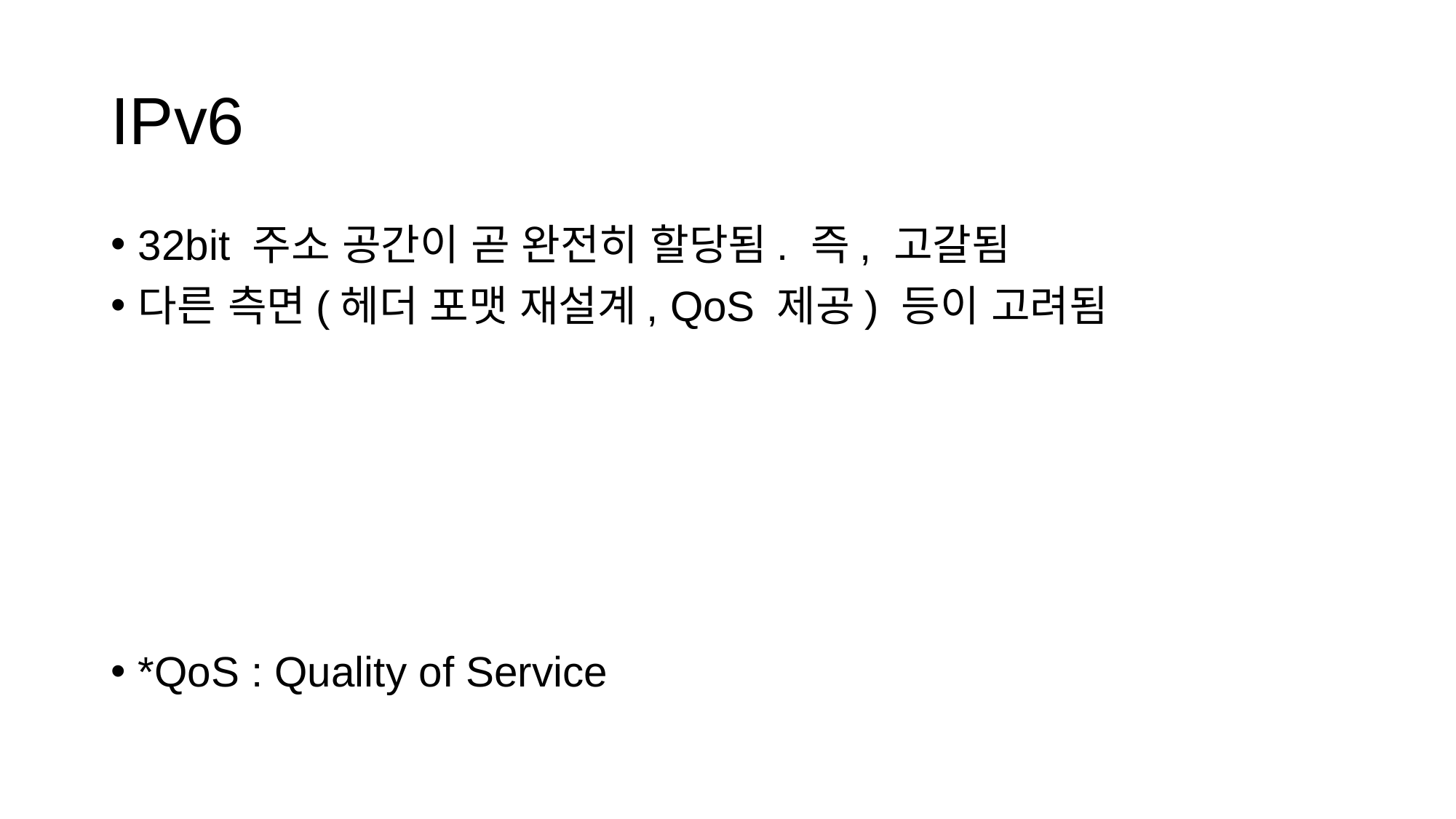

# IPv6
32bit 주소 공간이 곧 완전히 할당됨. 즉, 고갈됨
다른 측면(헤더 포맷 재설계, QoS 제공) 등이 고려됨

*QoS : Quality of Service